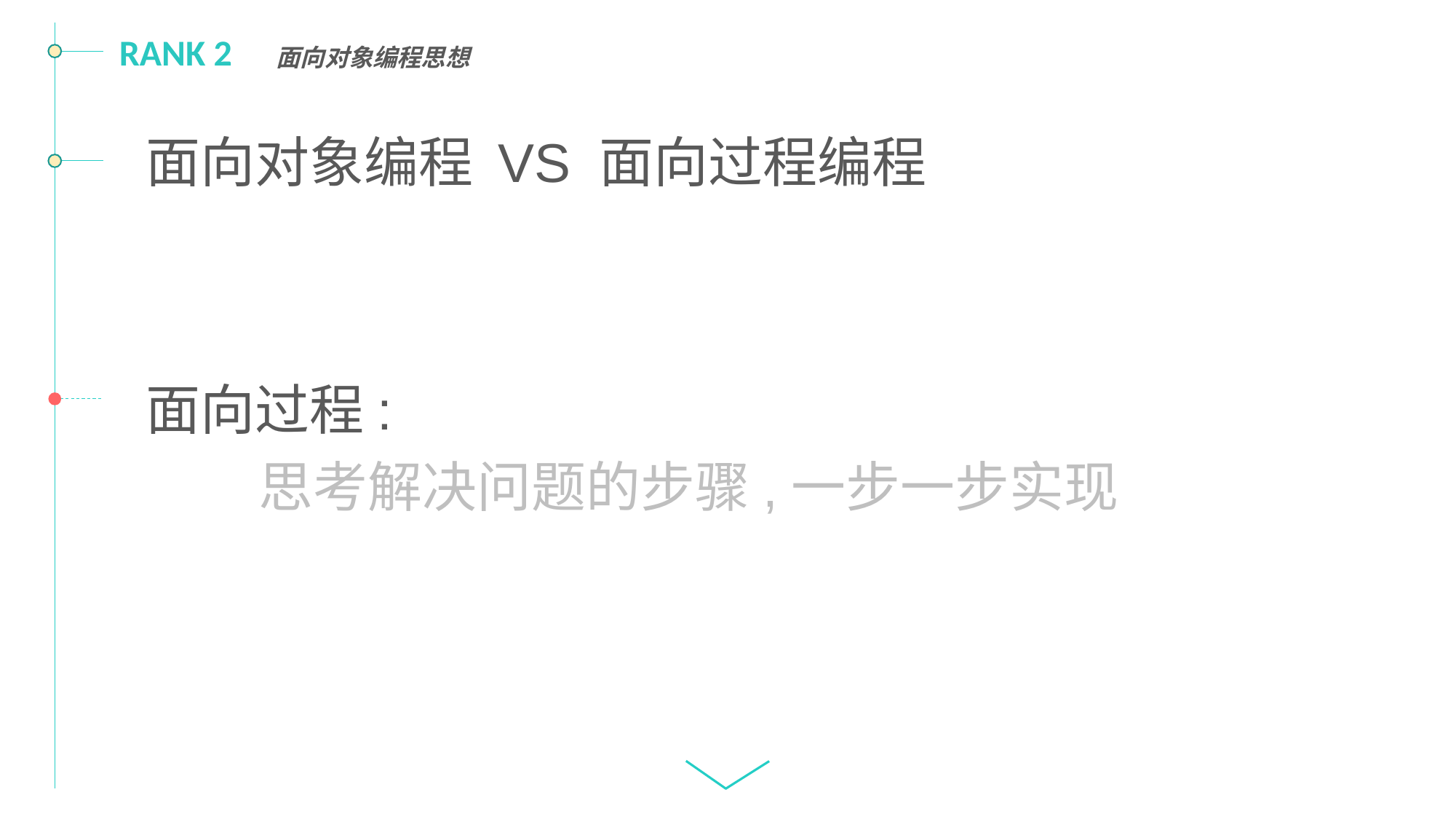

RANK 2
面向对象编程思想

面向对象编程 VS 面向过程编程

面向过程:

思考解决问题的步骤,一步一步实现